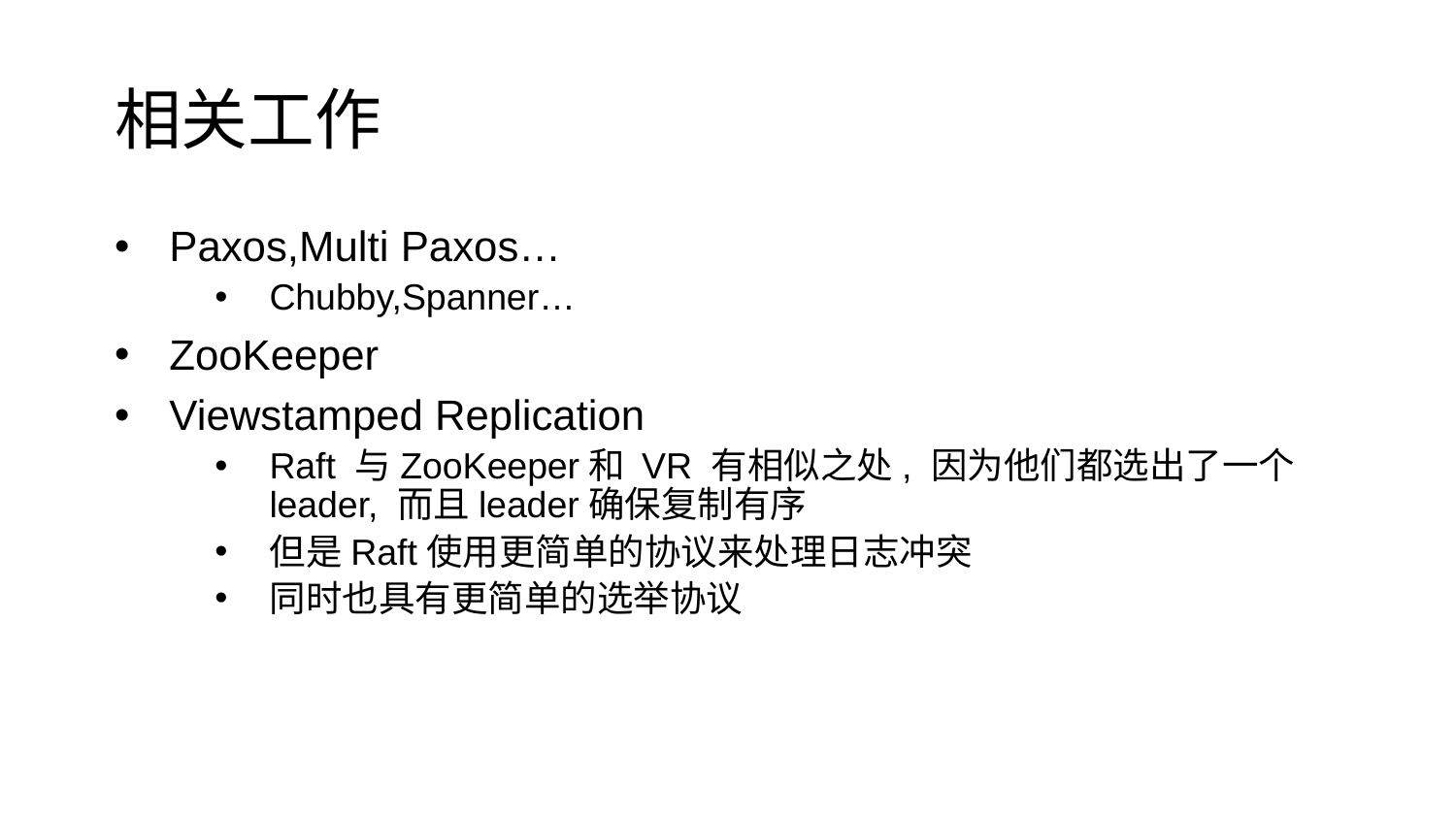

# 相关工作
Paxos,Multi Paxos…
Chubby,Spanner…
ZooKeeper
Viewstamped Replication
Raft 与ZooKeeper和 VR 有相似之处, 因为他们都选出了一个leader, 而且leader确保复制有序
但是Raft使用更简单的协议来处理日志冲突
同时也具有更简单的选举协议